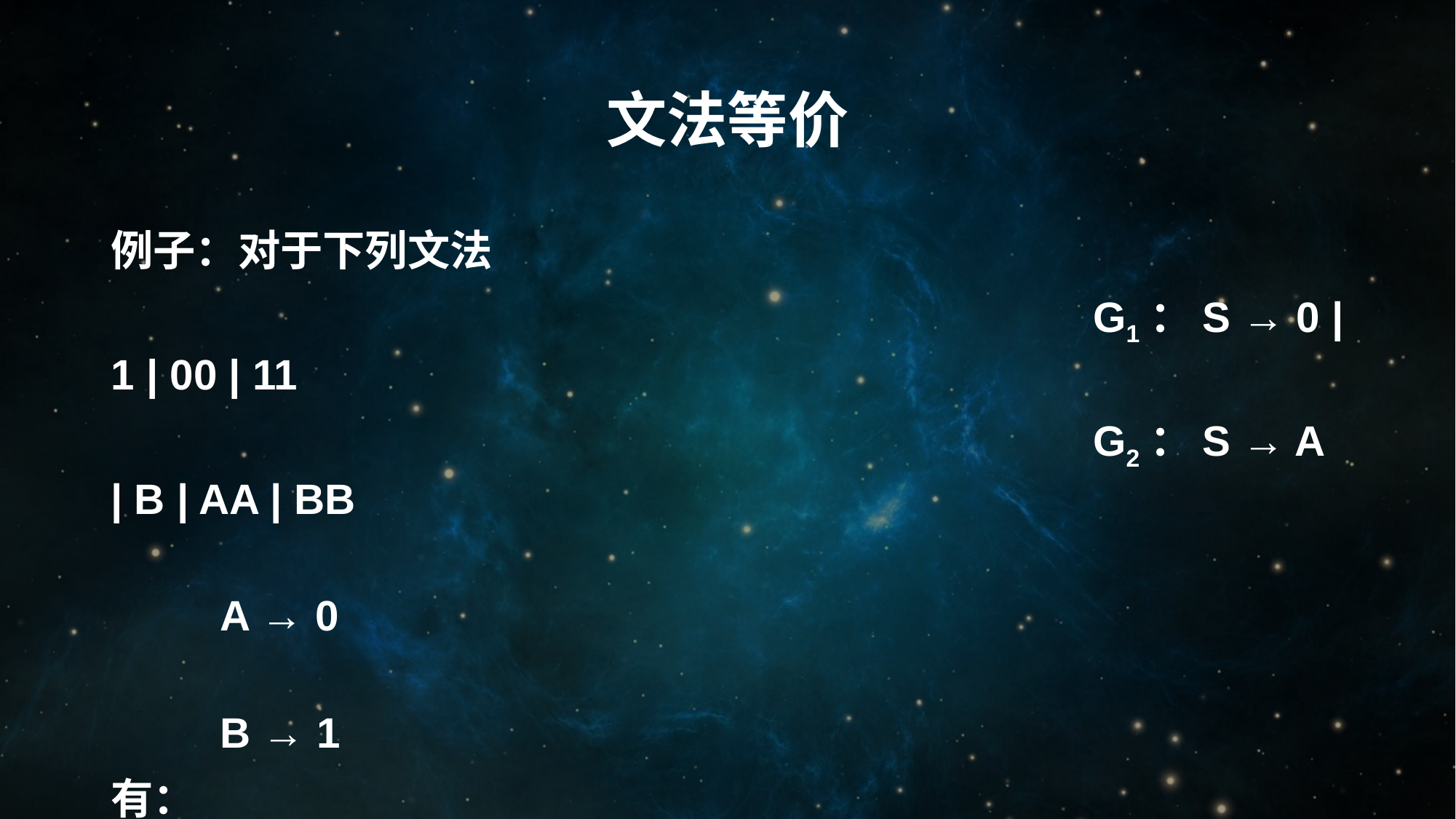

# 文法等价
例子：对于下列文法
									G1：	S → 0 | 1 | 00 | 11
									G2：	S → A | B | AA | BB
											 	A → 0
												B → 1
有：
L(G1) = L(G2) = { 0, 1, 00, 11 }